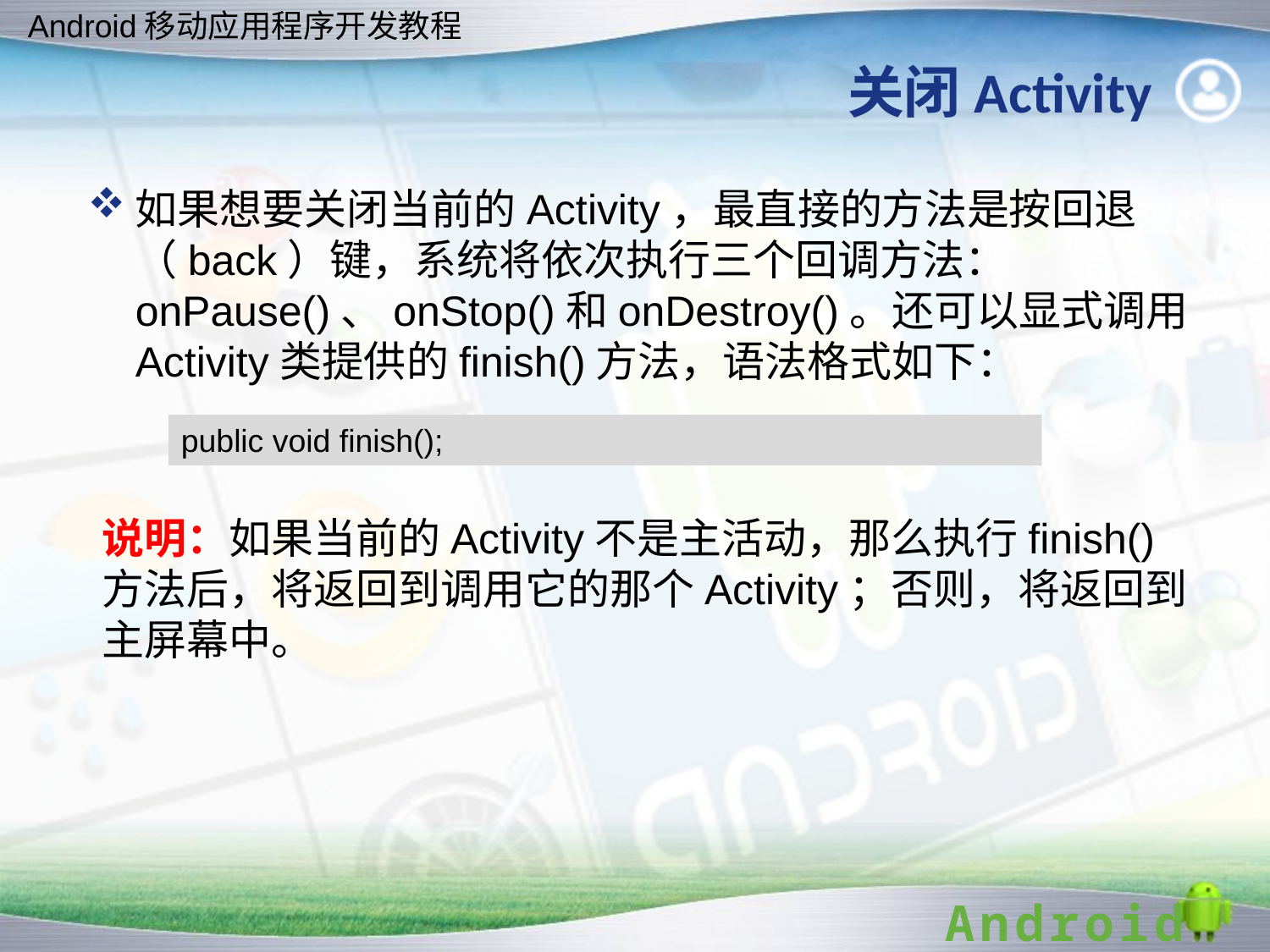

# 关闭Activity
如果想要关闭当前的Activity，最直接的方法是按回退（back）键，系统将依次执行三个回调方法：onPause()、onStop()和onDestroy()。还可以显式调用Activity类提供的finish()方法，语法格式如下：
public void finish();
说明：如果当前的Activity不是主活动，那么执行finish()方法后，将返回到调用它的那个Activity；否则，将返回到主屏幕中。